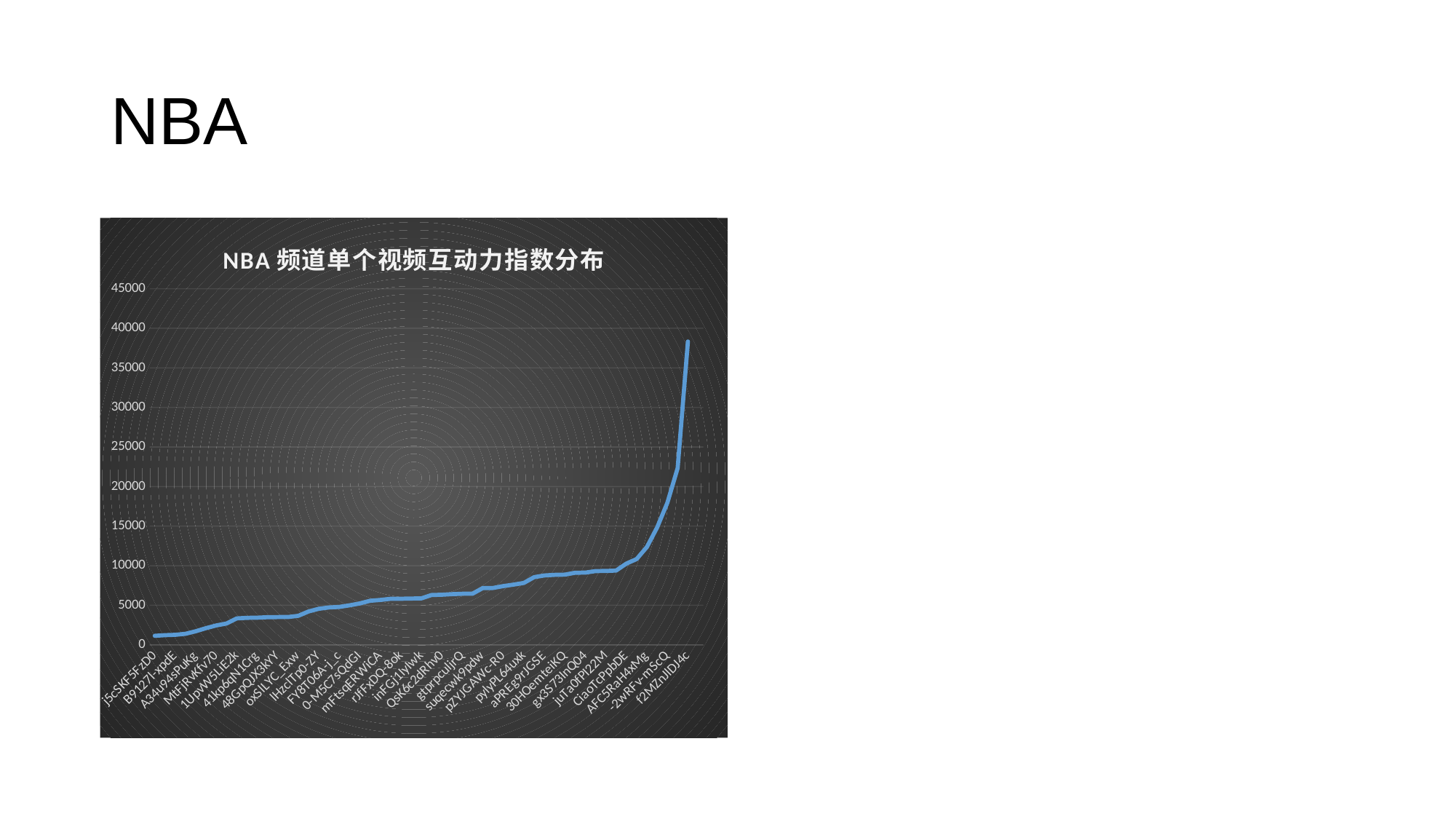

# NBA

### Chart: NBA频道单个视频互动力指数分布

| Category | 互动力指数 |
|---|---|
| j5cSKF5FzD0 | 1139.22 |
| PitE6FVIjgs | 1220.46 |
| B9127l-xpdE | 1264.87 |
| r_UPEj0er_s | 1395.05 |
| A34u94sPuKg | 1712.23 |
| QY83PJXQYXc | 2102.86 |
| MtFjRvKfv70 | 2445.19 |
| SYVSeH6sYYU | 2690.02 |
| 1UpvW5LiE2k | 3338.38 |
| 7FgazlhALyE | 3406.36 |
| 41kp6qN1Crg | 3432.61 |
| XKSHDDBAd1w | 3487.65 |
| 48GpQJX3kYY | 3509.06 |
| yxFdue1dCtE | 3511.92 |
| oxSlLYC_Exw | 3663.51 |
| razXGgVwSMs | 4211.25 |
| lHzclTp0-ZY | 4554.2 |
| aBza5P5v2-I | 4723.0599999999995 |
| FY8T06A-j_c | 4786.77 |
| 7FceZB6qMiA | 4989.0599999999995 |
| 0-M5C7sQdGI | 5228.46 |
| 5YMtjjAzxWA | 5562.97 |
| mFtsqERWiCA | 5666.91 |
| JDK3l9TmwAo | 5815.65 |
| rJfFxDQ-8ok | 5819.84 |
| ZnvGy6pcGxs | 5849.12 |
| inFGj1IyIwk | 5862.85 |
| 5llHhbYjBwY | 6293.23 |
| QsK6c2dRhv0 | 6324.07 |
| 9Q1WSQ7R8U8 | 6402.77 |
| gtprpculjrQ | 6449.46 |
| NTN2gD9LJnU | 6458.87 |
| suqecwk9pdw | 7173.83 |
| 3Zew8pLSlwQ | 7184.66 |
| pZYJGAWc-R0 | 7425.700000000001 |
| Vp40y-048MA | 7607.1900000000005 |
| pylyPL64uxk | 7819.639999999999 |
| P85a37YTsuU | 8548.61 |
| aPREg9rJGSE | 8766.76 |
| w-TSI1O4yGM | 8843.29 |
| 30HOemteiKQ | 8867.75 |
| MDIQBfdmusY | 9106.33 |
| gx3S73InQ04 | 9125.77 |
| x2u-KEex34A | 9319.03 |
| juTa0fPI22M | 9327.84 |
| vbaDqD_eBug | 9384.5 |
| CiaoTcPpbDE | 10264.41 |
| sxQ0onDkFqQ | 10834.96 |
| AFC5RaH4xMg | 12358.150000000001 |
| Dtp6sO2tU0k | 14833.84 |
| -2wRFv-mScQ | 17950.71 |
| d1hs-JI_yBE | 22328.64 |
| f2MZnJlDJ4c | 38332.83 |